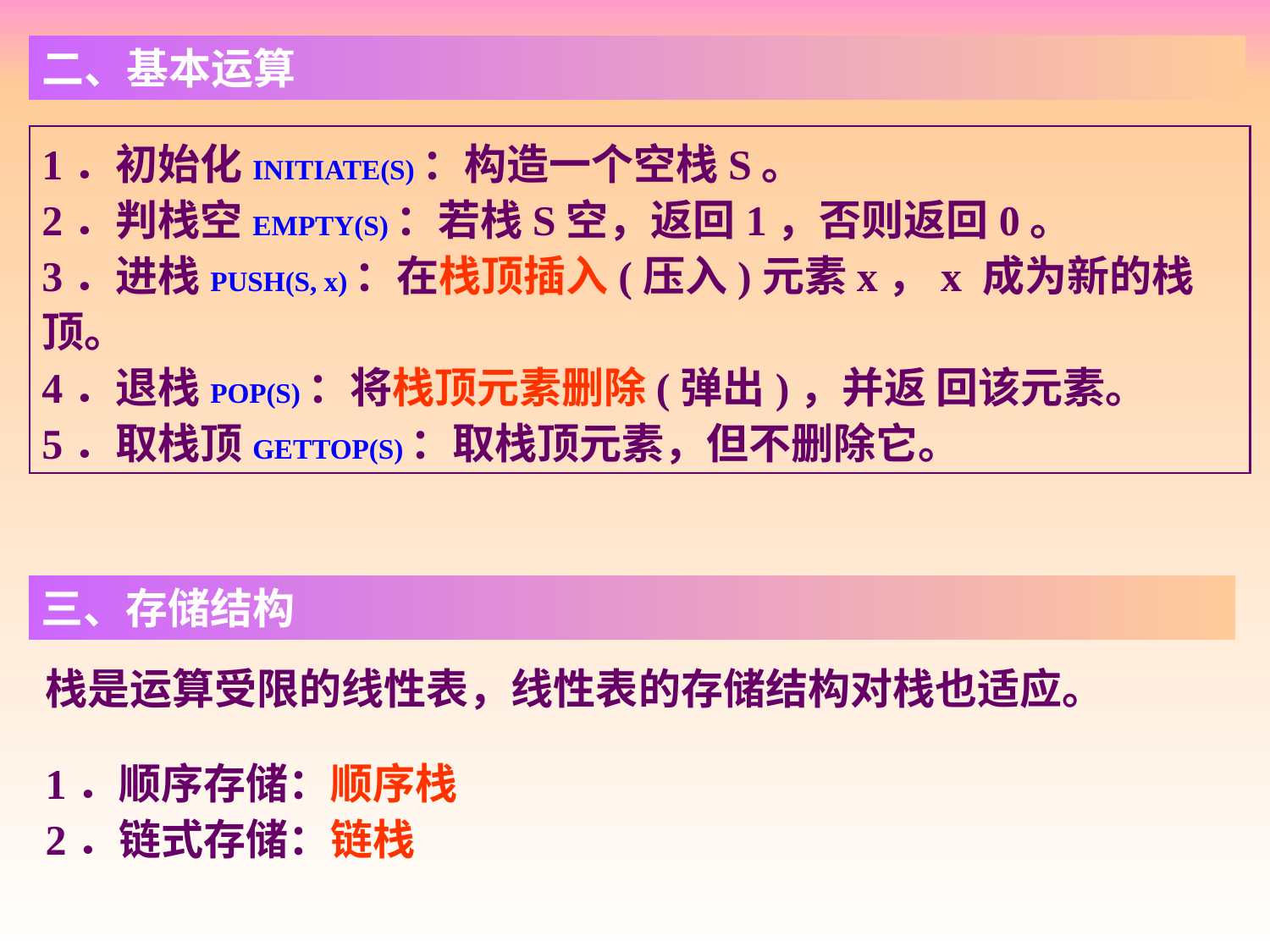

二、基本运算
1．初始化INITIATE(S)：构造一个空栈S。
2．判栈空EMPTY(S)：若栈S空，返回1，否则返回0。
3．进栈PUSH(S, x)：在栈顶插入(压入)元素x，x 成为新的栈顶。
4．退栈POP(S)：将栈顶元素删除(弹出)，并返 回该元素。
5．取栈顶GETTOP(S)：取栈顶元素，但不删除它。
三、存储结构
栈是运算受限的线性表，线性表的存储结构对栈也适应。
1．顺序存储：顺序栈
2．链式存储：链栈